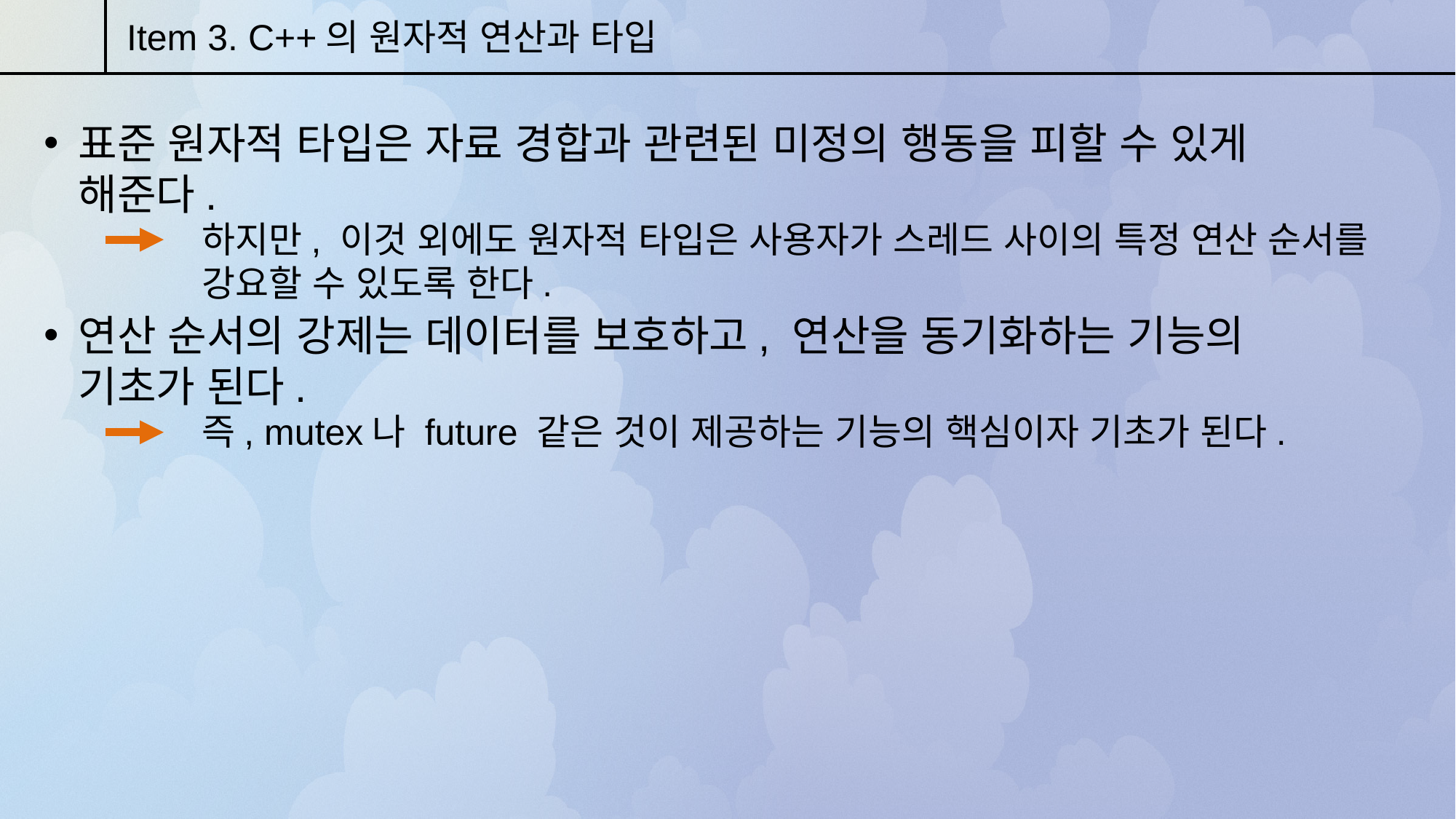

Item 3. C++의 원자적 연산과 타입
표준 원자적 타입은 자료 경합과 관련된 미정의 행동을 피할 수 있게 해준다.
하지만, 이것 외에도 원자적 타입은 사용자가 스레드 사이의 특정 연산 순서를 강요할 수 있도록 한다.
연산 순서의 강제는 데이터를 보호하고, 연산을 동기화하는 기능의 기초가 된다.
즉, mutex나 future 같은 것이 제공하는 기능의 핵심이자 기초가 된다.